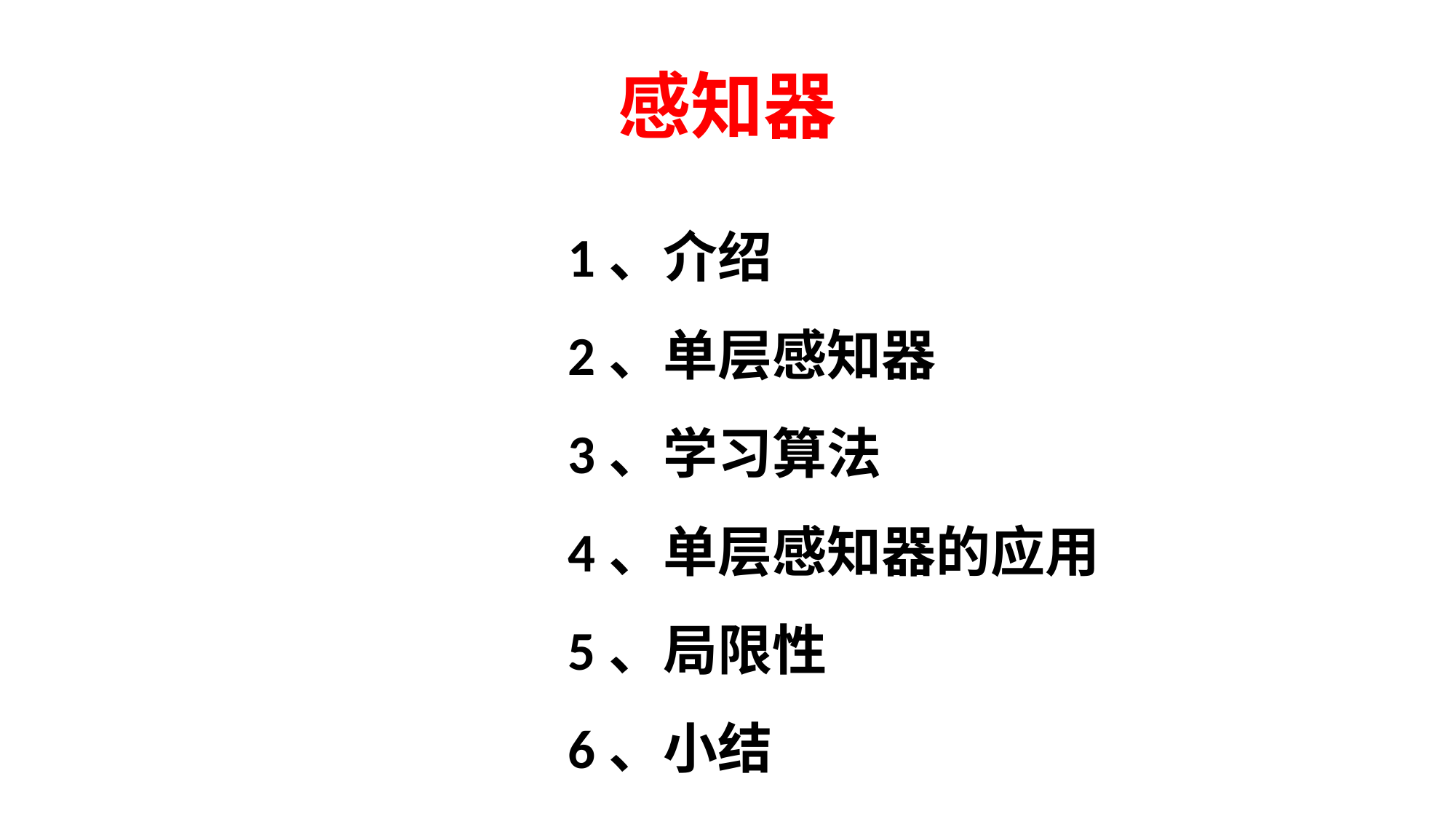

感知器
1、介绍
2、单层感知器
3、学习算法
4、单层感知器的应用
5、局限性
6、小结